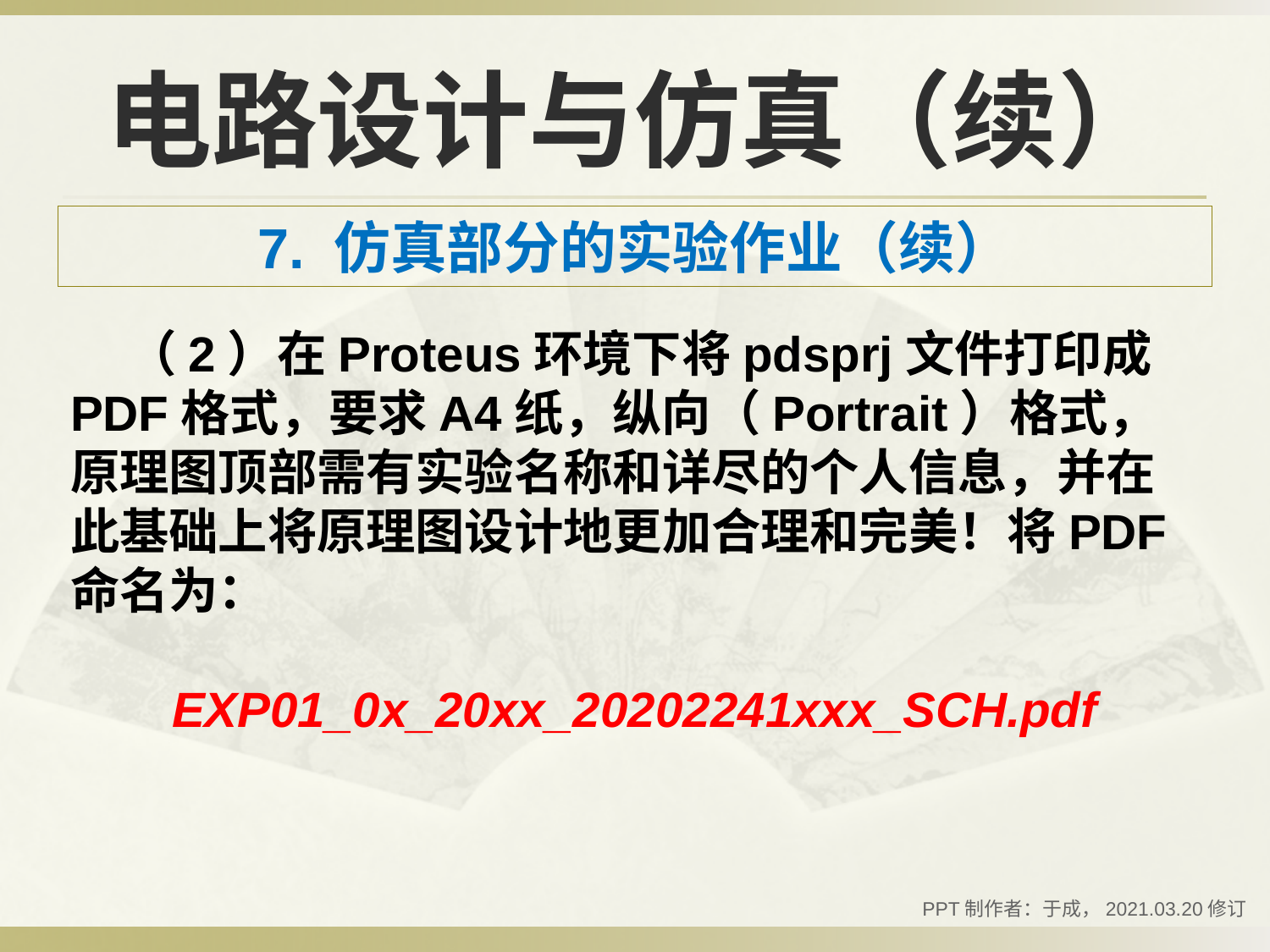

# 电路设计与仿真（续）
7. 仿真部分的实验作业（续）
    （2）在Proteus环境下将pdsprj文件打印成PDF格式，要求A4纸，纵向（Portrait）格式，原理图顶部需有实验名称和详尽的个人信息，并在此基础上将原理图设计地更加合理和完美！将PDF命名为：

EXP01_0x_20xx_20202241xxx_SCH.pdf

PPT制作者：于成，2021.03.20修订